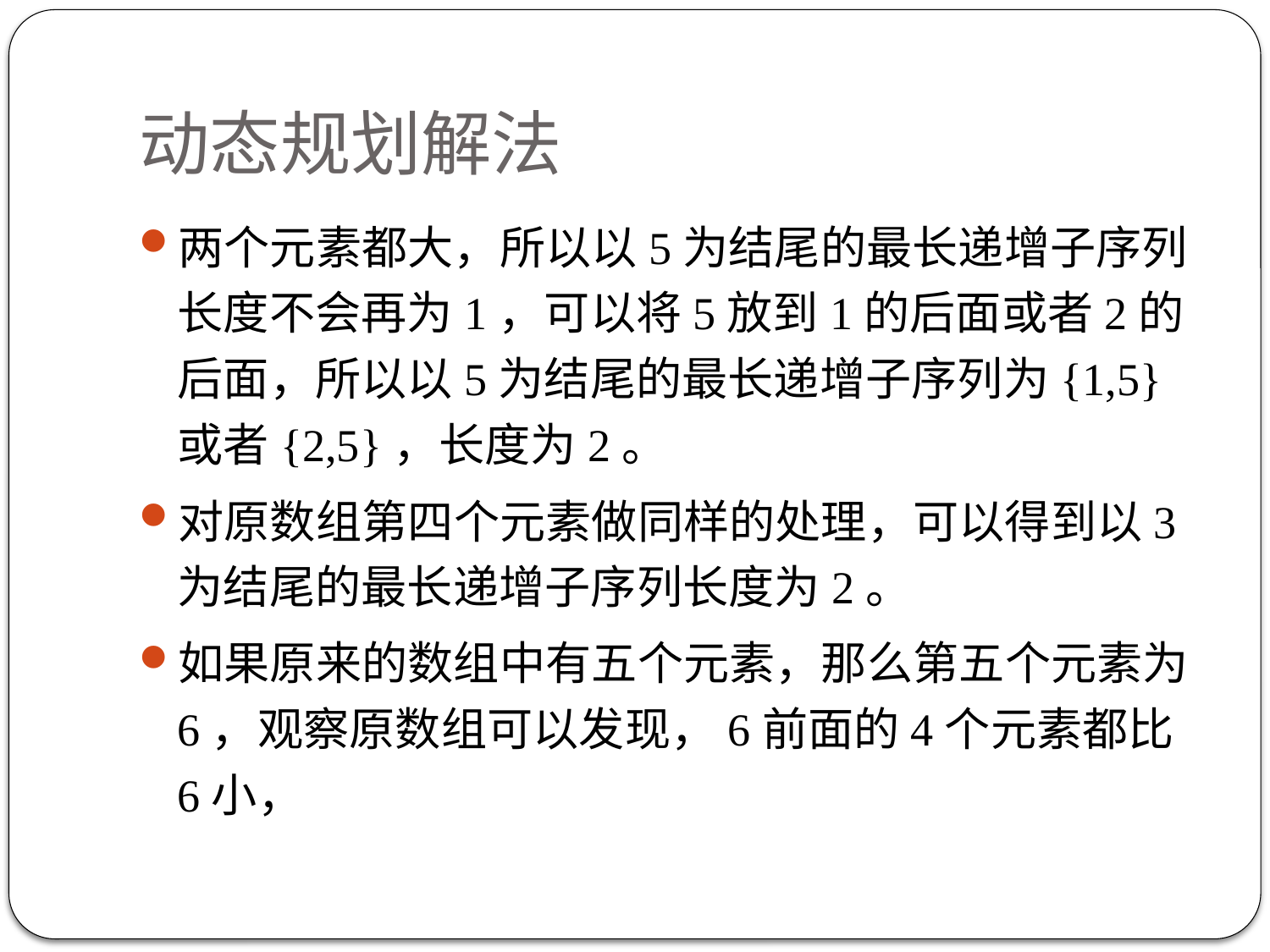

# 动态规划解法
两个元素都大，所以以5为结尾的最长递增子序列长度不会再为1，可以将5放到1的后面或者2的后面，所以以5为结尾的最长递增子序列为{1,5}或者{2,5}，长度为2。
对原数组第四个元素做同样的处理，可以得到以3为结尾的最长递增子序列长度为2。
如果原来的数组中有五个元素，那么第五个元素为6，观察原数组可以发现，6前面的4个元素都比6小，